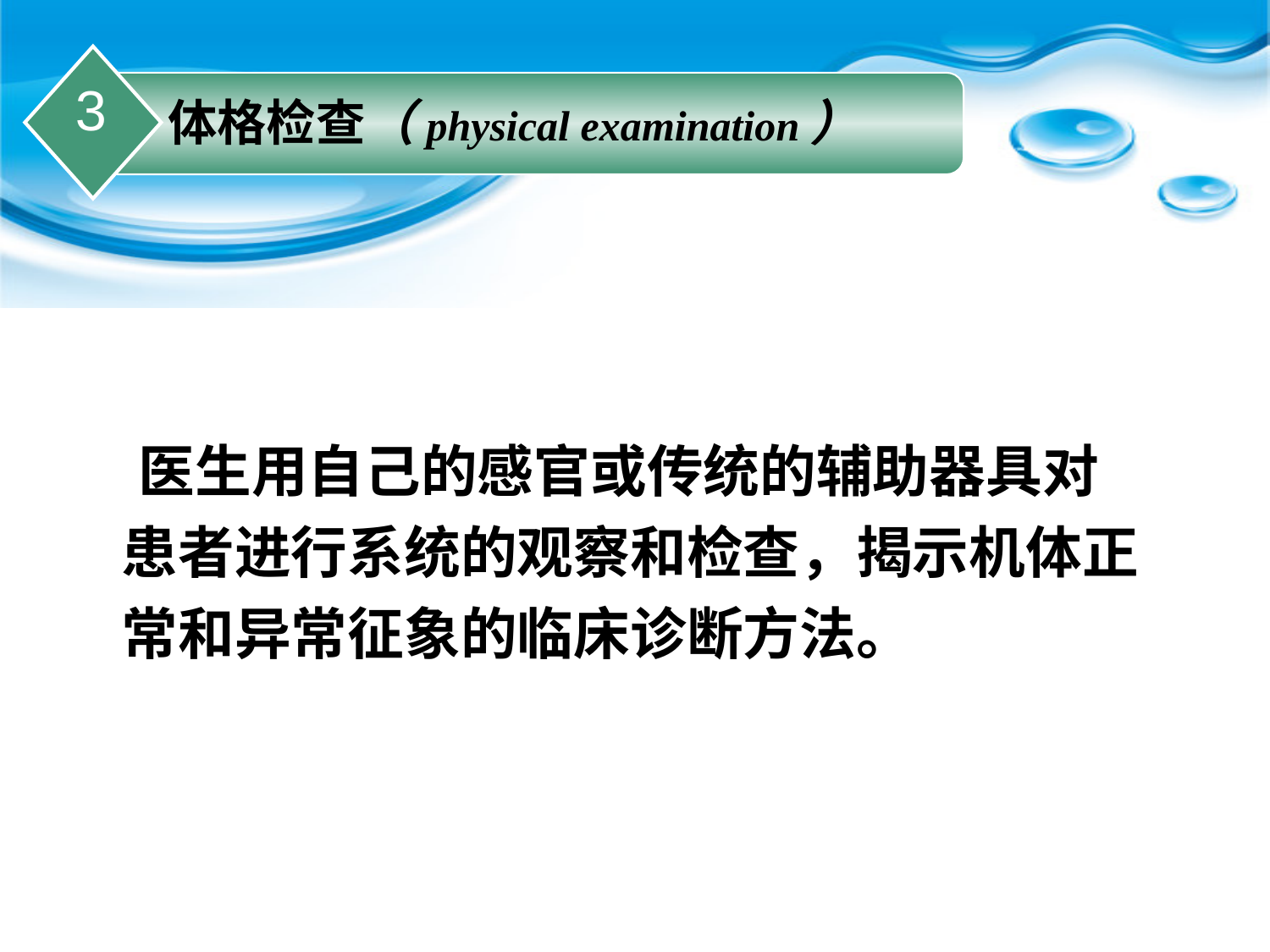

3

  体格检查（physical examination）
      医生用自己的感官或传统的辅助器具对患者进行系统的观察和检查，揭示机体正常和异常征象的临床诊断方法。